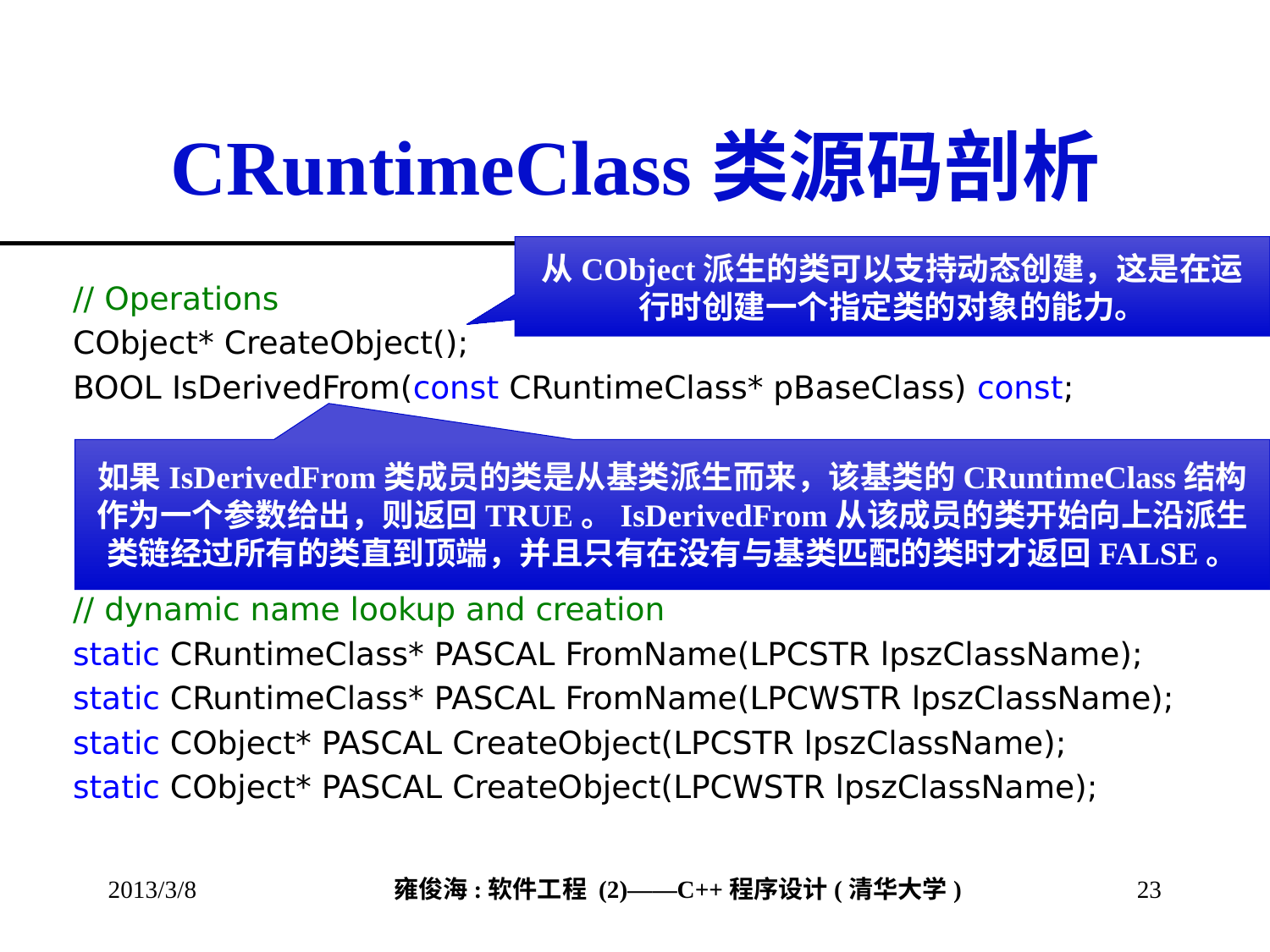

# CRuntimeClass类源码剖析
从CObject派生的类可以支持动态创建，这是在运行时创建一个指定类的对象的能力。
// Operations
CObject* CreateObject();
BOOL IsDerivedFrom(const CRuntimeClass* pBaseClass) const;

// dynamic name lookup and creation
static CRuntimeClass* PASCAL FromName(LPCSTR lpszClassName);
static CRuntimeClass* PASCAL FromName(LPCWSTR lpszClassName);
static CObject* PASCAL CreateObject(LPCSTR lpszClassName);
static CObject* PASCAL CreateObject(LPCWSTR lpszClassName);
如果IsDerivedFrom类成员的类是从基类派生而来，该基类的CRuntimeClass结构作为一个参数给出，则返回TRUE。IsDerivedFrom从该成员的类开始向上沿派生类链经过所有的类直到顶端，并且只有在没有与基类匹配的类时才返回FALSE。
2013/3/8
23